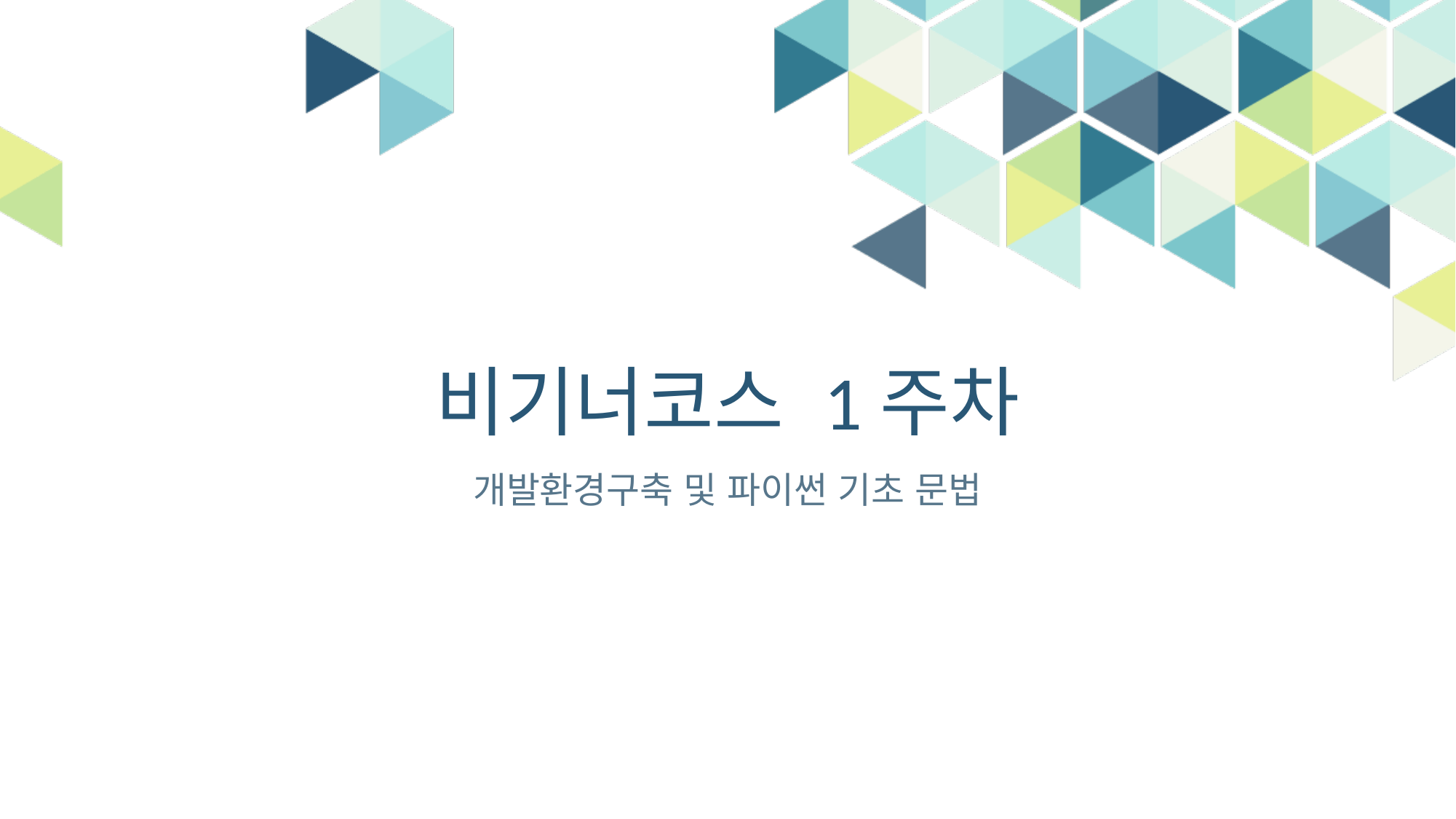

# 비기너코스 1주차
개발환경구축 및 파이썬 기초 문법